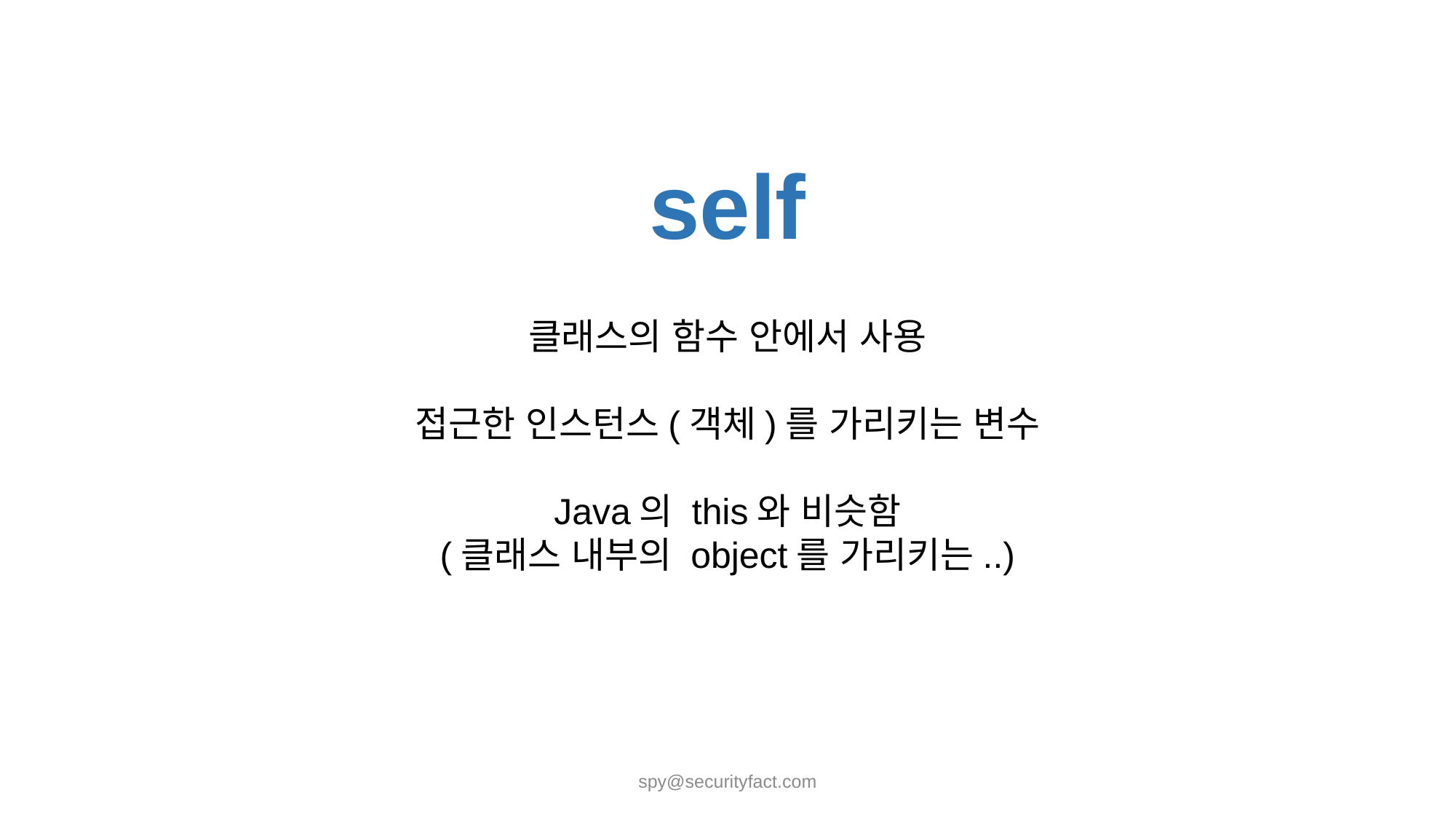

self
클래스의 함수 안에서 사용

접근한 인스턴스(객체)를 가리키는 변수

Java의 this와 비슷함
(클래스 내부의 object를 가리키는..)
spy@securityfact.com